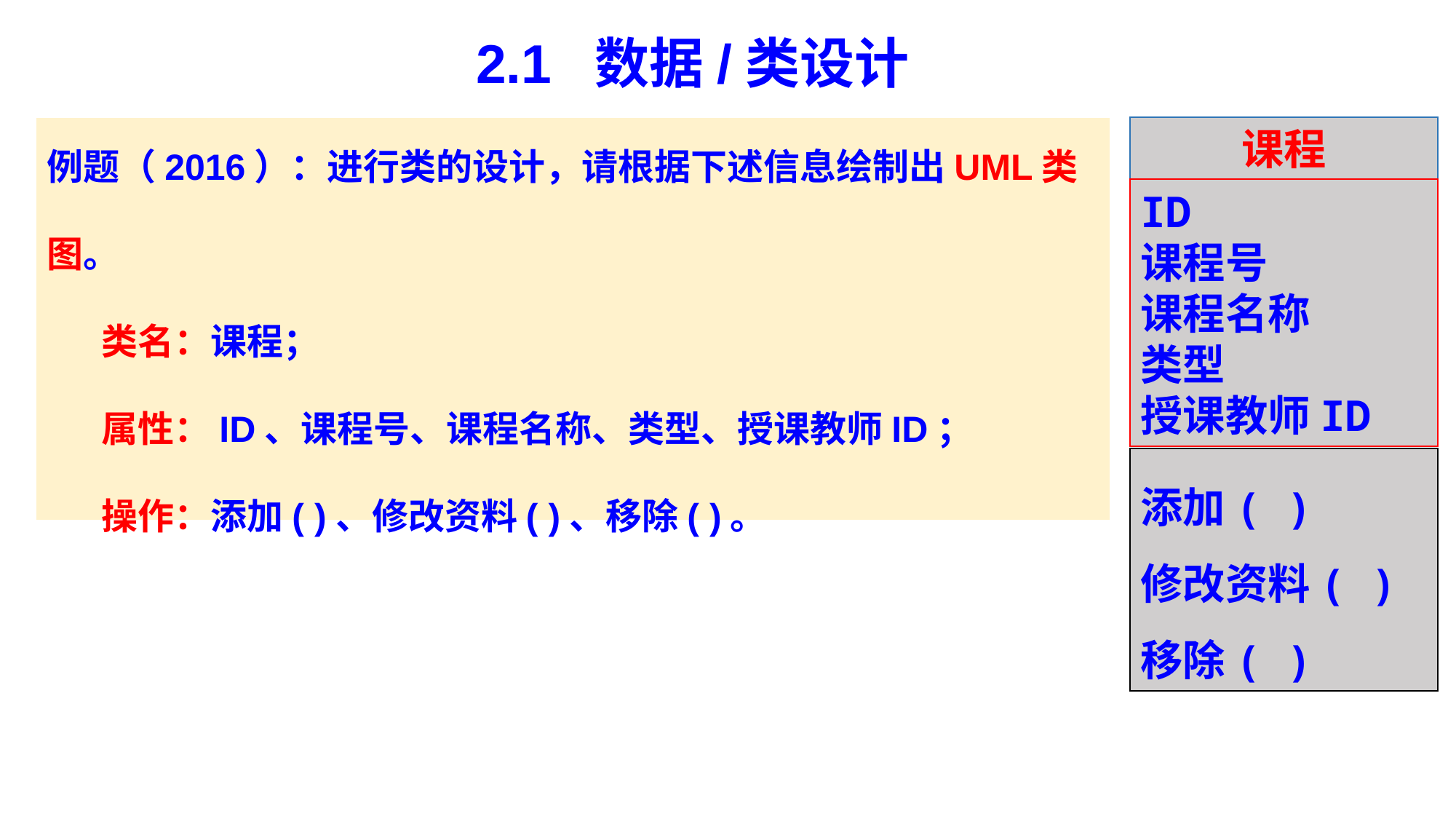

41
# 2.1  数据/类设计
例题（2016）：进行类的设计，请根据下述信息绘制出UML类图。
类名：课程；
属性：ID、课程号、课程名称、类型、授课教师ID；
操作：添加( )、修改资料( )、移除( )。
课程
ID
课程号
课程名称
类型
授课教师ID
添加( )
修改资料( )
移除( )